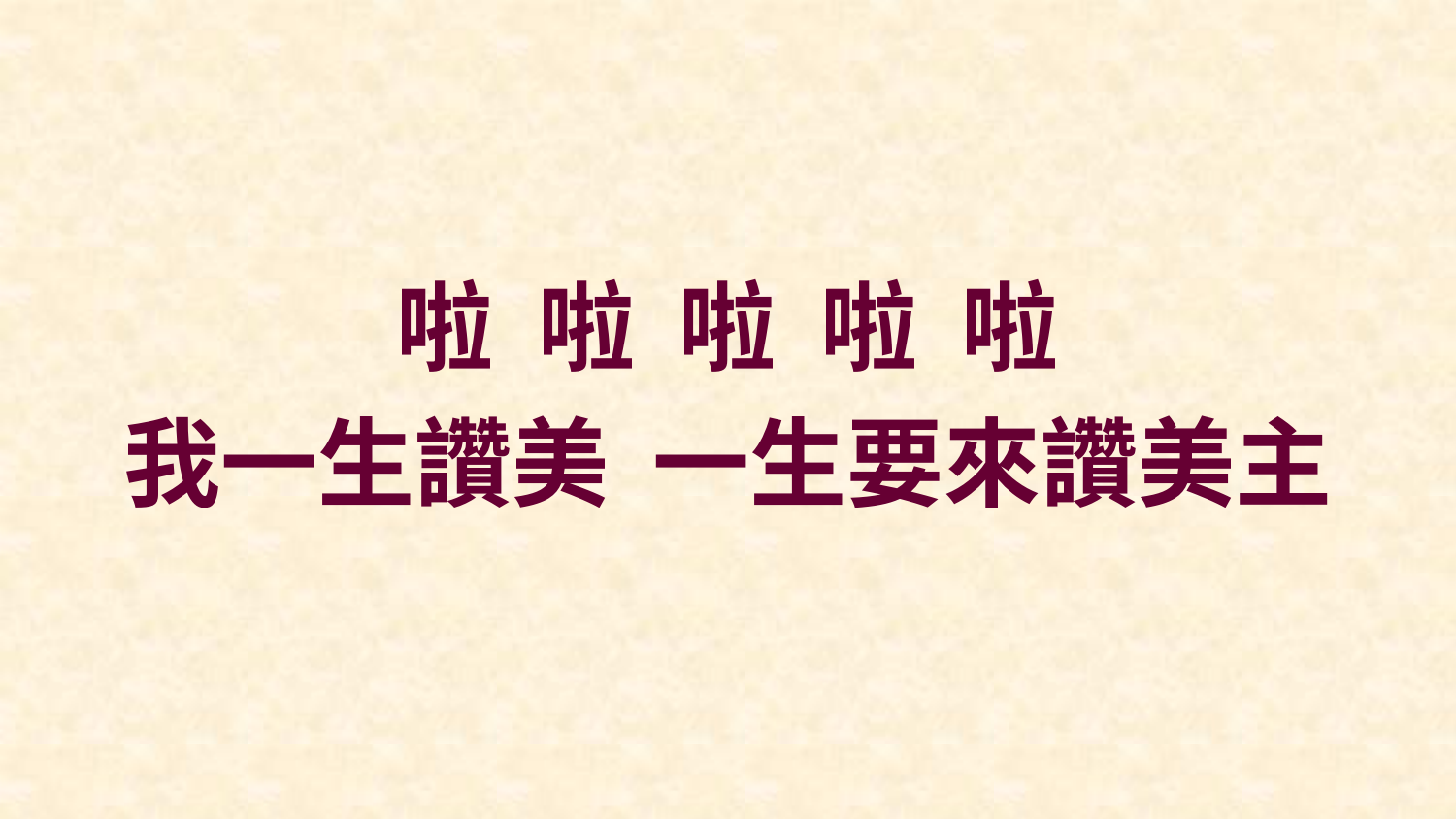

啦  啦  啦  啦  啦
我一生讚美  一生要來讚美主